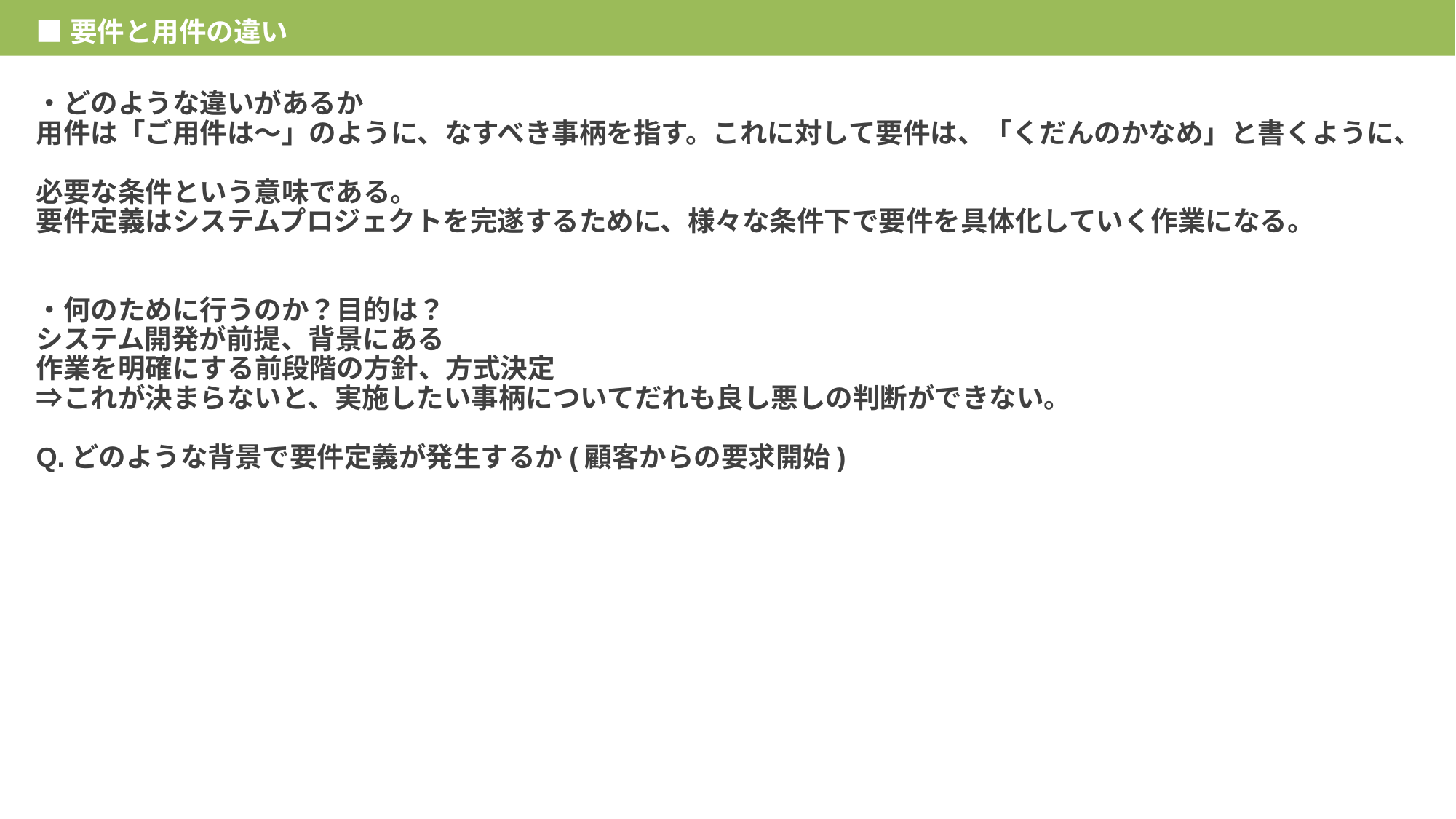

■要件と用件の違い
# ・どのような違いがあるか 用件は「ご用件は～」のように、なすべき事柄を指す。これに対して要件は、「くだんのかなめ」と書くように、 必要な条件という意味である。 要件定義はシステムプロジェクトを完遂するために、様々な条件下で要件を具体化していく作業になる。 ・何のために行うのか？目的は？ システム開発が前提、背景にある 作業を明確にする前段階の方針、方式決定 ⇒これが決まらないと、実施したい事柄についてだれも良し悪しの判断ができない。 Q.どのような背景で要件定義が発生するか(顧客からの要求開始)